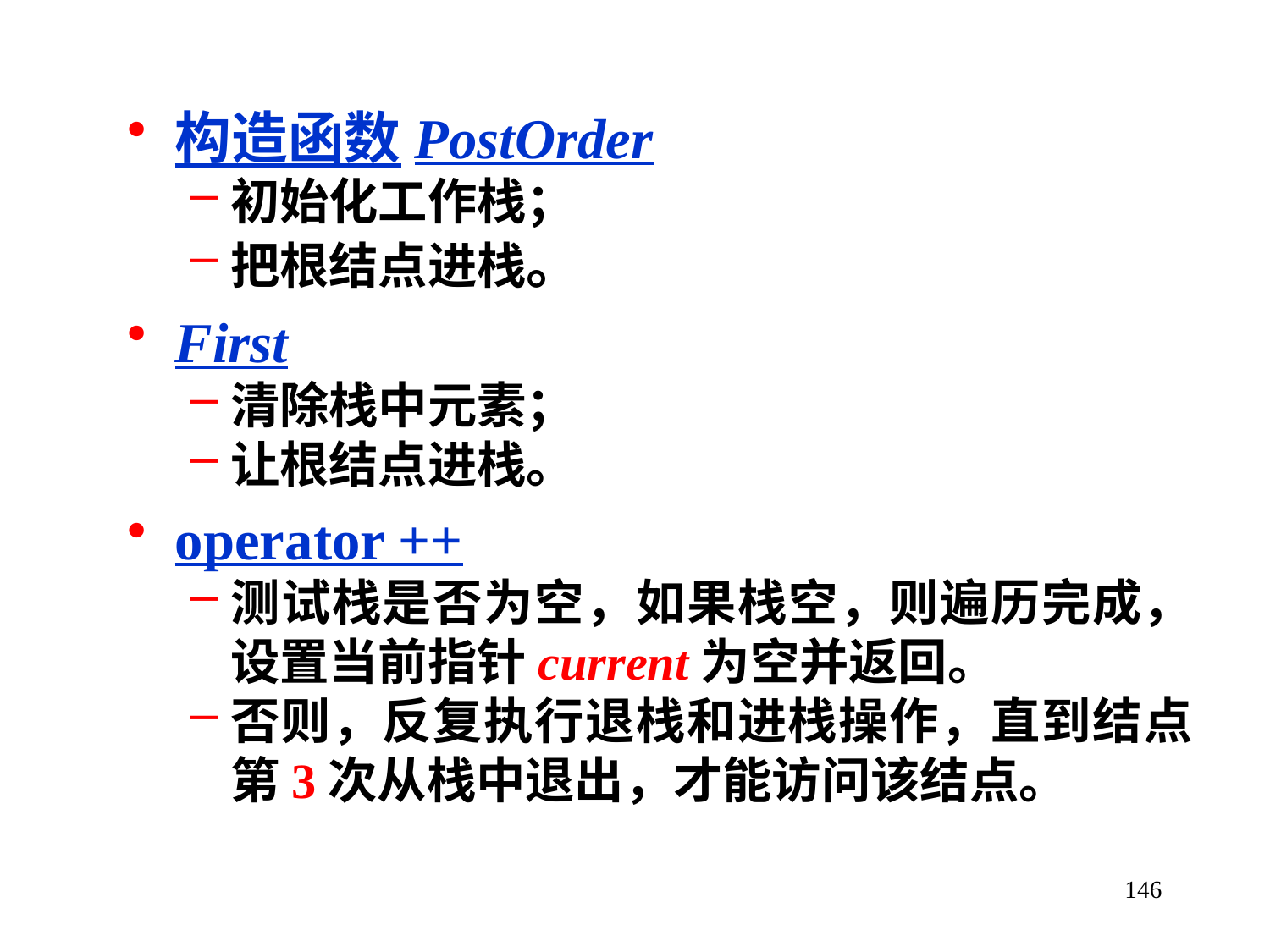

构造函数PostOrder
初始化工作栈；
把根结点进栈。
First
清除栈中元素；
让根结点进栈。
operator ++
测试栈是否为空，如果栈空，则遍历完成，设置当前指针current为空并返回。
否则，反复执行退栈和进栈操作，直到结点第3次从栈中退出，才能访问该结点。
146